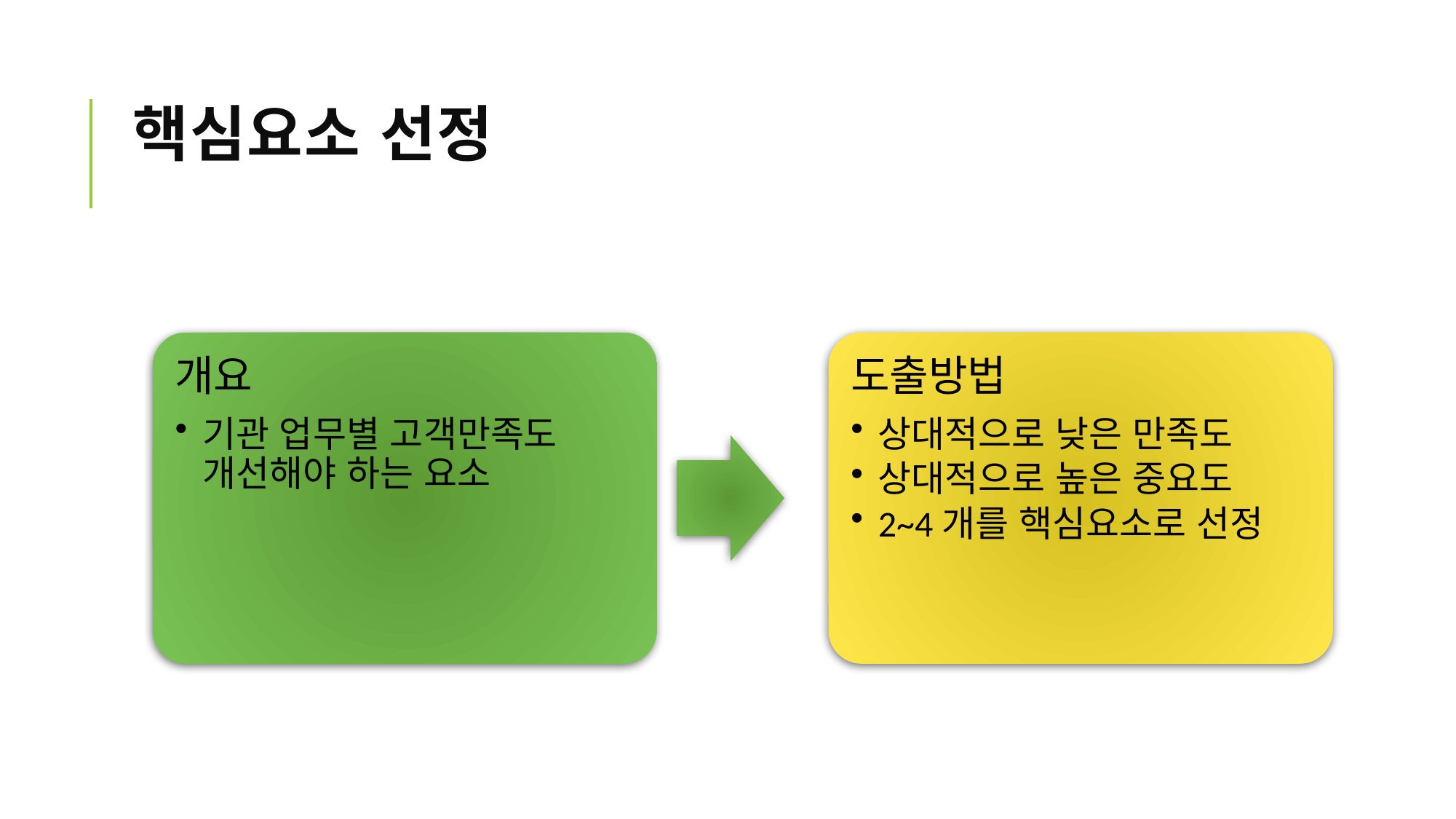

# 핵심요소 선정
개요
기관 업무별 고객만족도 개선해야 하는 요소
도출방법
상대적으로 낮은 만족도
상대적으로 높은 중요도
2~4개를 핵심요소로 선정